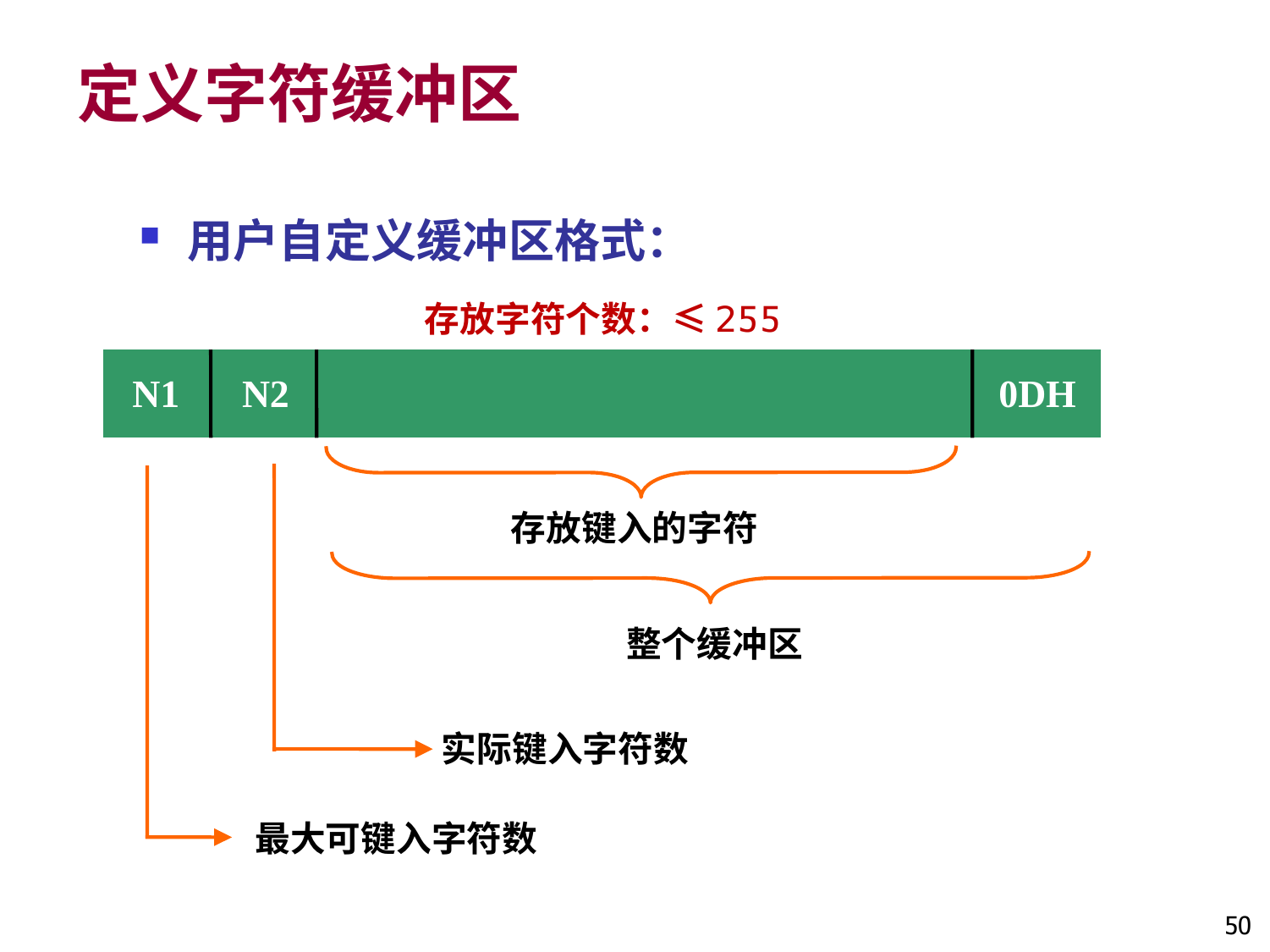

# 定义字符缓冲区

用户自定义缓冲区格式：
存放字符个数：≤255

N1
N2
0DH

存放键入的字符
整个缓冲区
实际键入字符数

最大可键入字符数

50